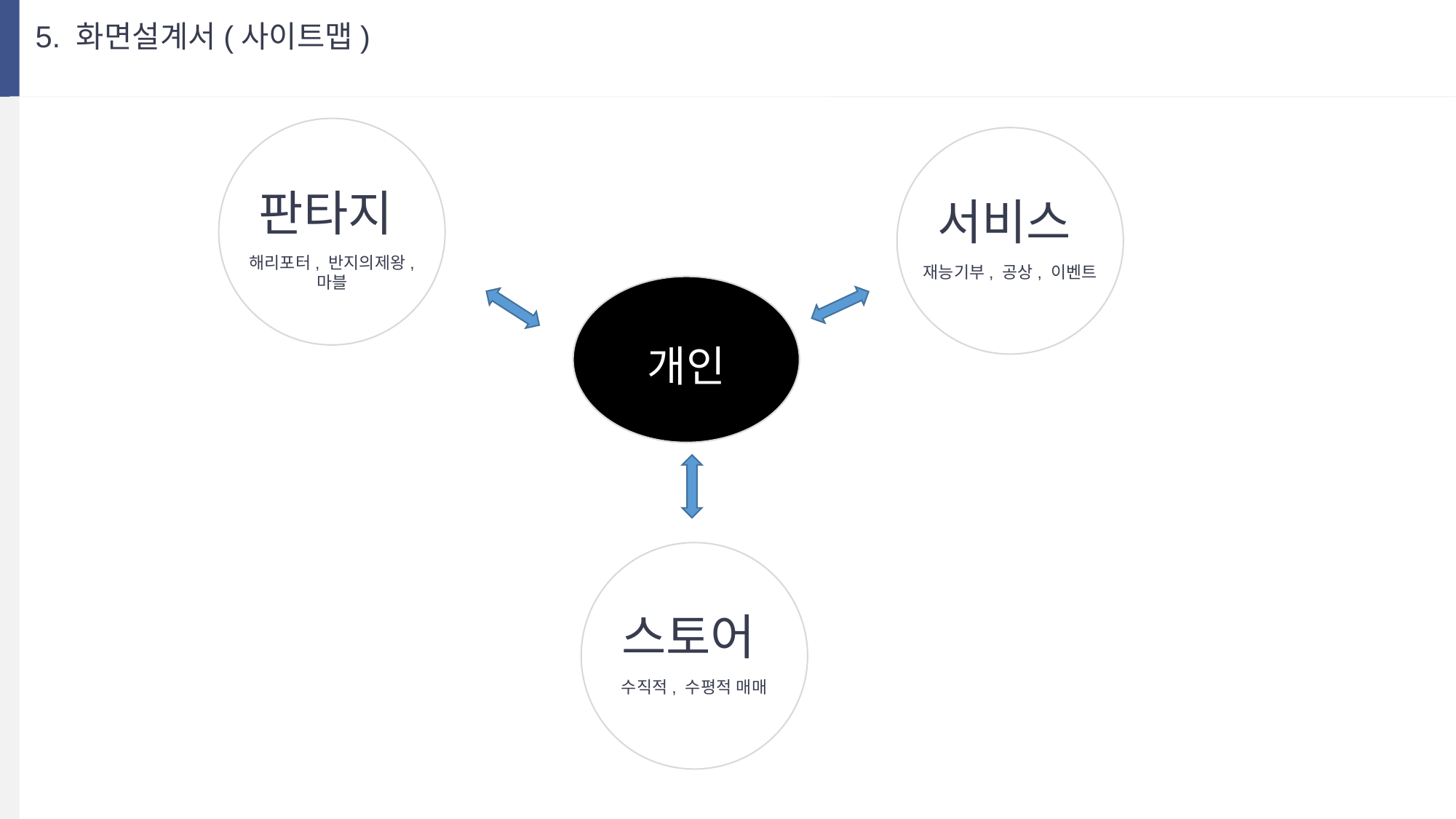

5. 화면설계서(사이트맵)

판타지
해리포터, 반지의제왕, 마블

서비스
재능기부, 공상, 이벤트

개인

스토어
수직적, 수평적 매매